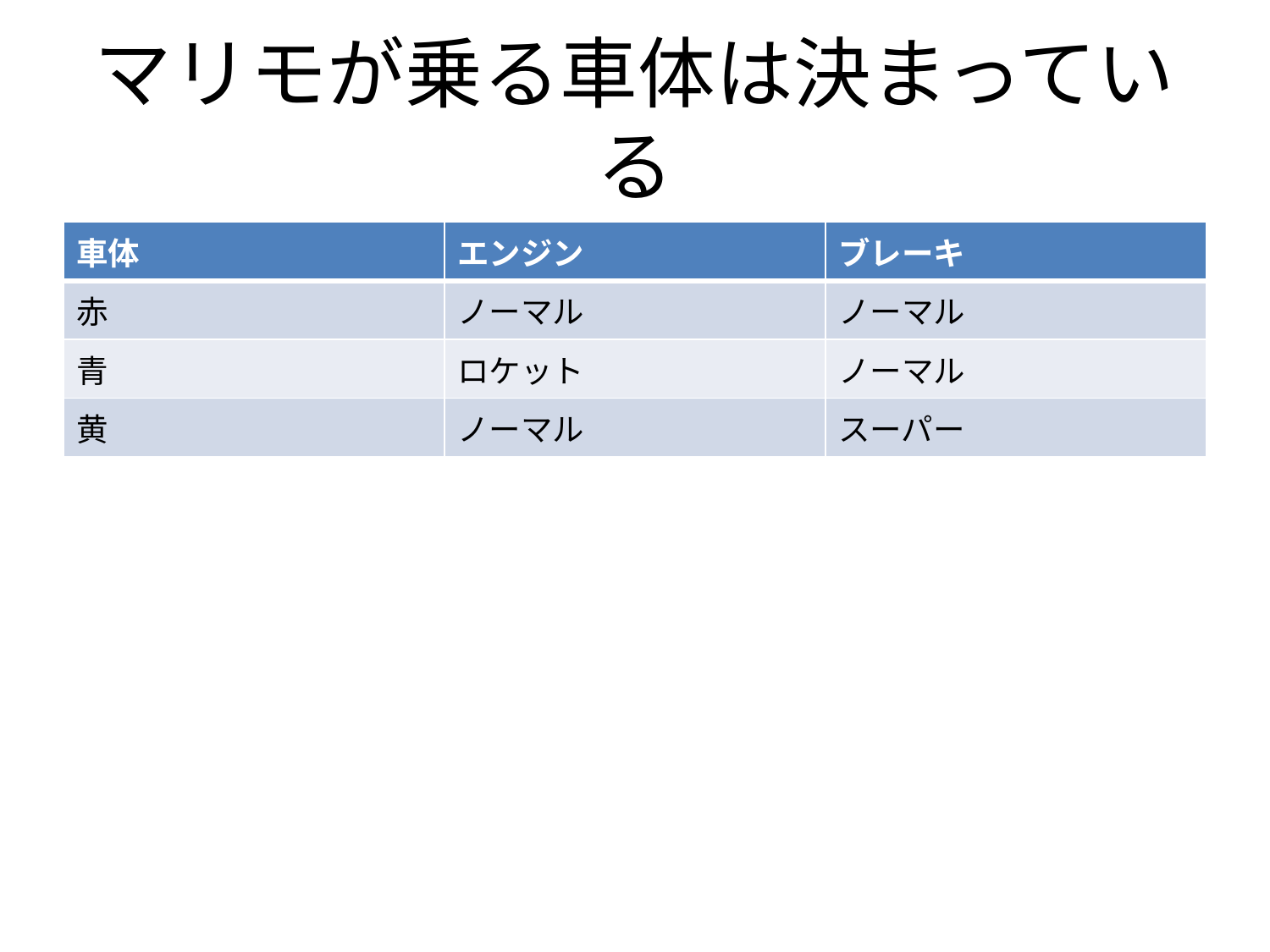

# マリモが乗る車体は決まっている
| 車体 | エンジン | ブレーキ |
| --- | --- | --- |
| 赤 | ノーマル | ノーマル |
| 青 | ロケット | ノーマル |
| 黄 | ノーマル | スーパー |